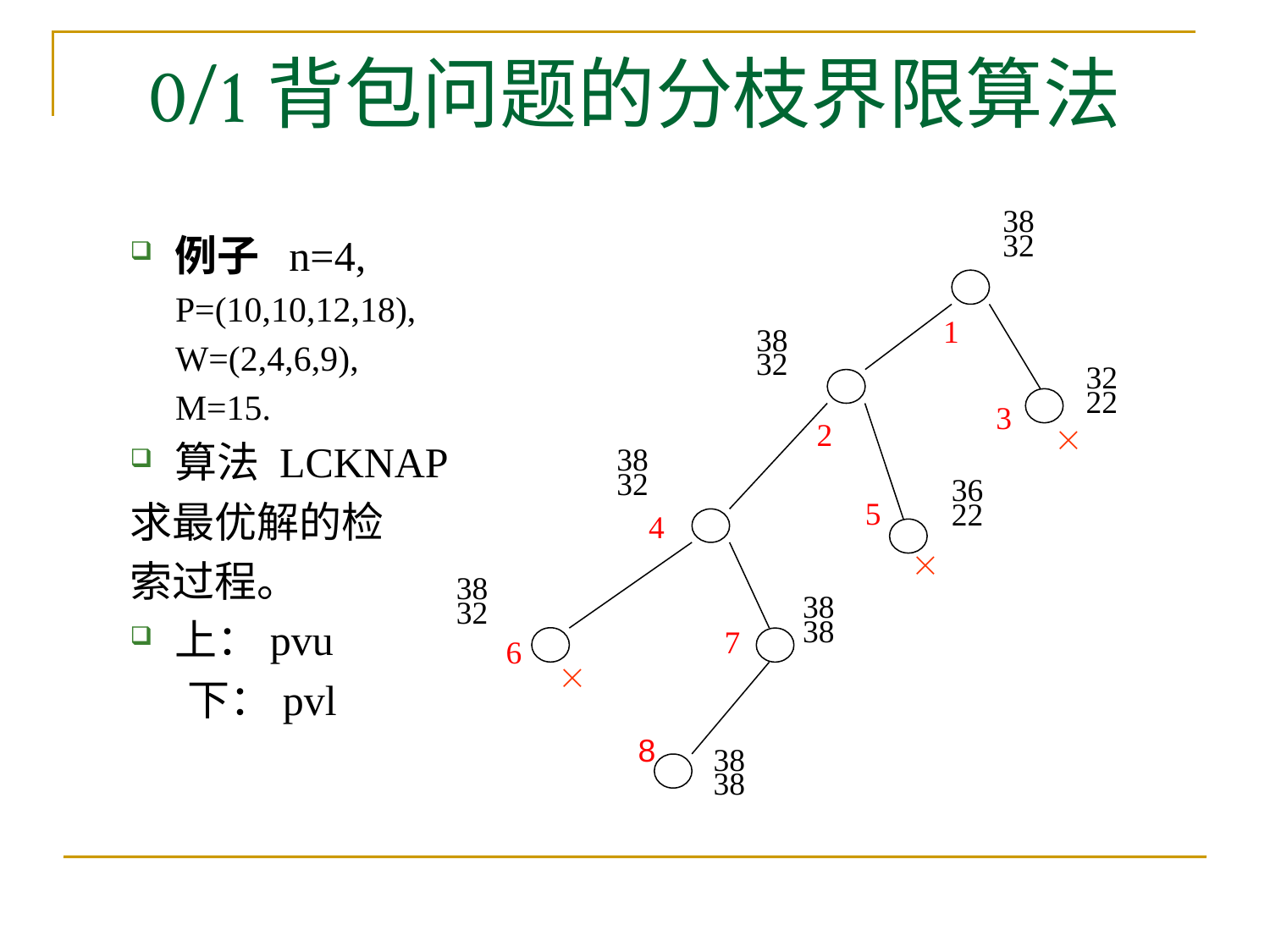

# 0/1背包问题的分枝界限算法
38
32
1
38
32
32
22
3
2

38
32
36
22
 5
4
38
32
7
6
38
38

38
38
例子  n=4,
P=(10,10,12,18),
W=(2,4,6,9),
M=15.
算法 LCKNAP
求最优解的检
索过程。
上：pvu
     下：pvl
×
×
×
8